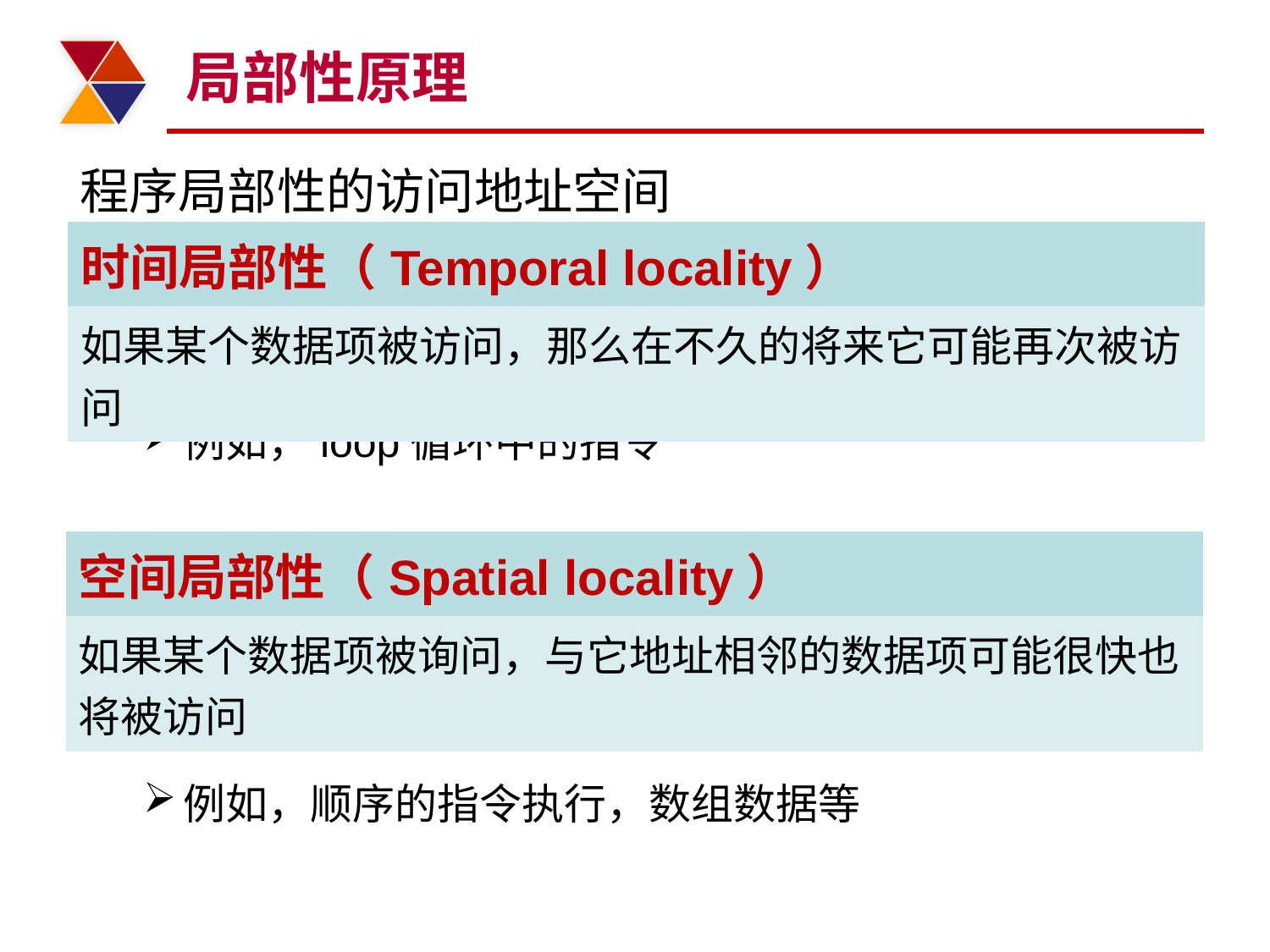

# 局部性原理
程序局部性的访问地址空间

例如，loop循环中的指令

例如，顺序的指令执行，数组数据等
| 时间局部性（Temporal locality） |
| --- |
| 如果某个数据项被访问，那么在不久的将来它可能再次被访问 |
| 空间局部性（Spatial locality） |
| --- |
| 如果某个数据项被询问，与它地址相邻的数据项可能很快也将被访问 |